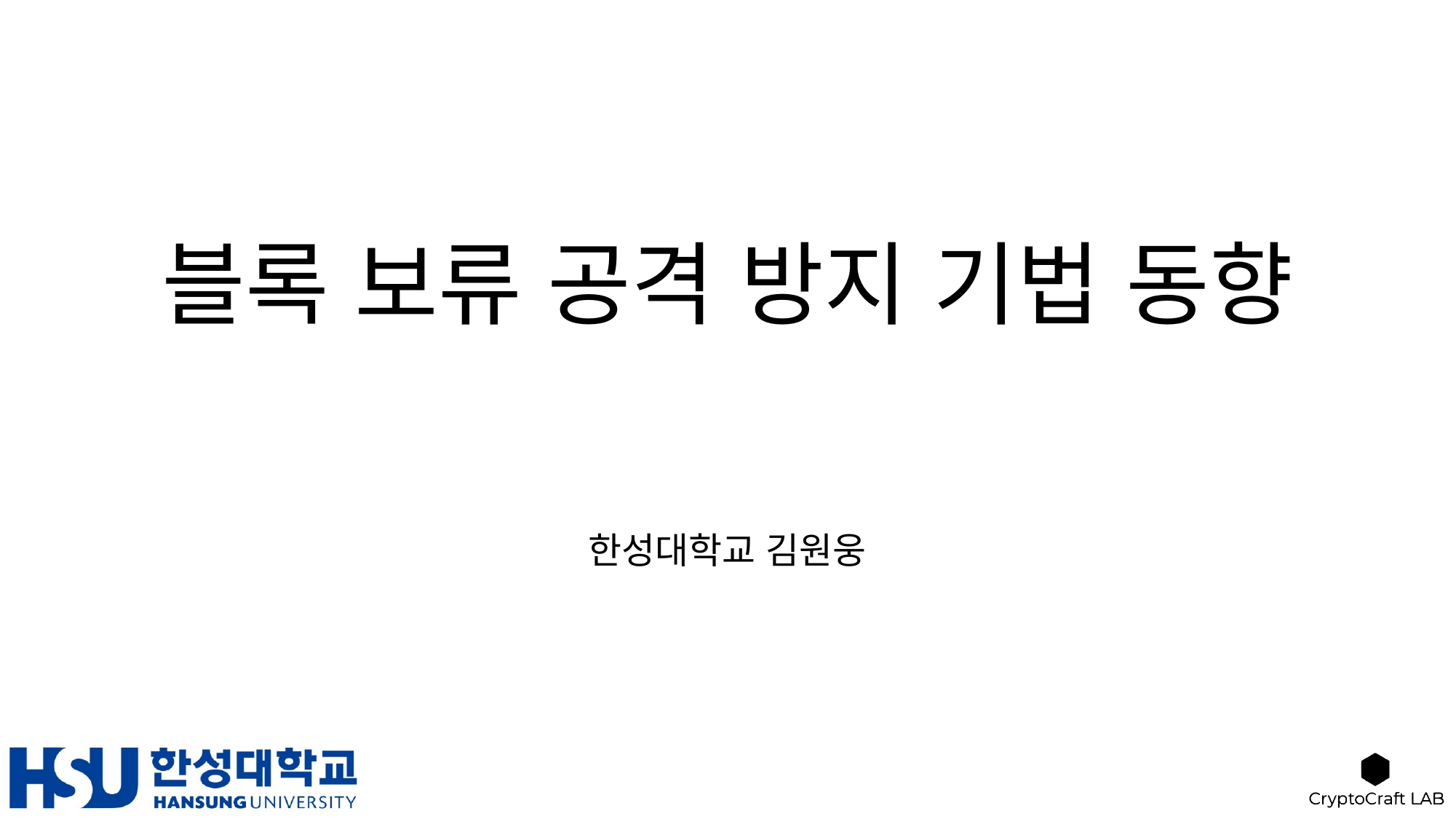

# 블록 보류 공격 방지 기법 동향
한성대학교 김원웅